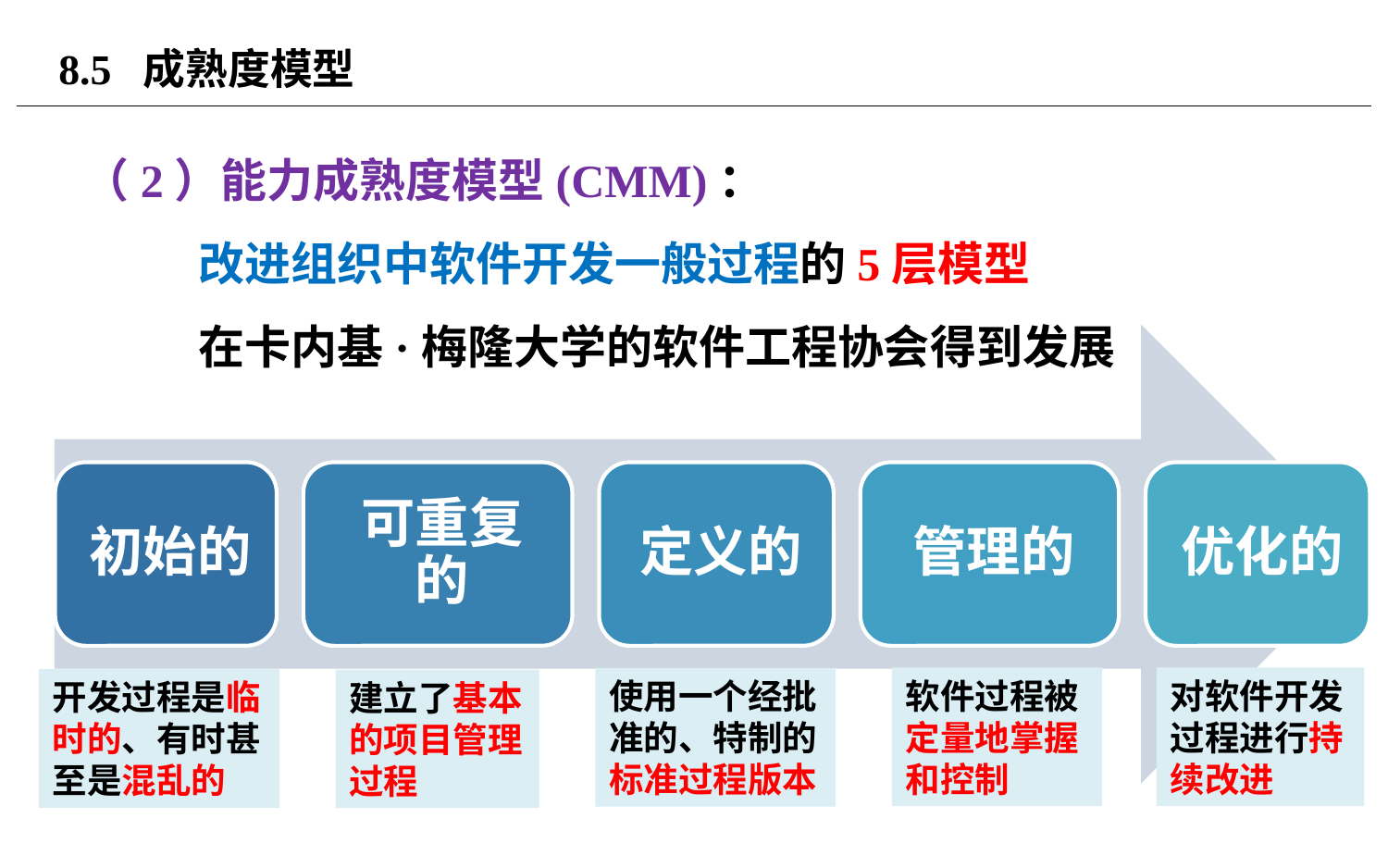

# 8.5  成熟度模型
（2）能力成熟度模型(CMM)：
          改进组织中软件开发一般过程的5层模型
          在卡内基·梅隆大学的软件工程协会得到发展

初始的
可重复的
定义的
管理的
优化的
软件过程被定量地掌握和控制
对软件开发过程进行持续改进
使用一个经批准的、特制的标准过程版本
开发过程是临时的、有时甚至是混乱的
建立了基本的项目管理过程